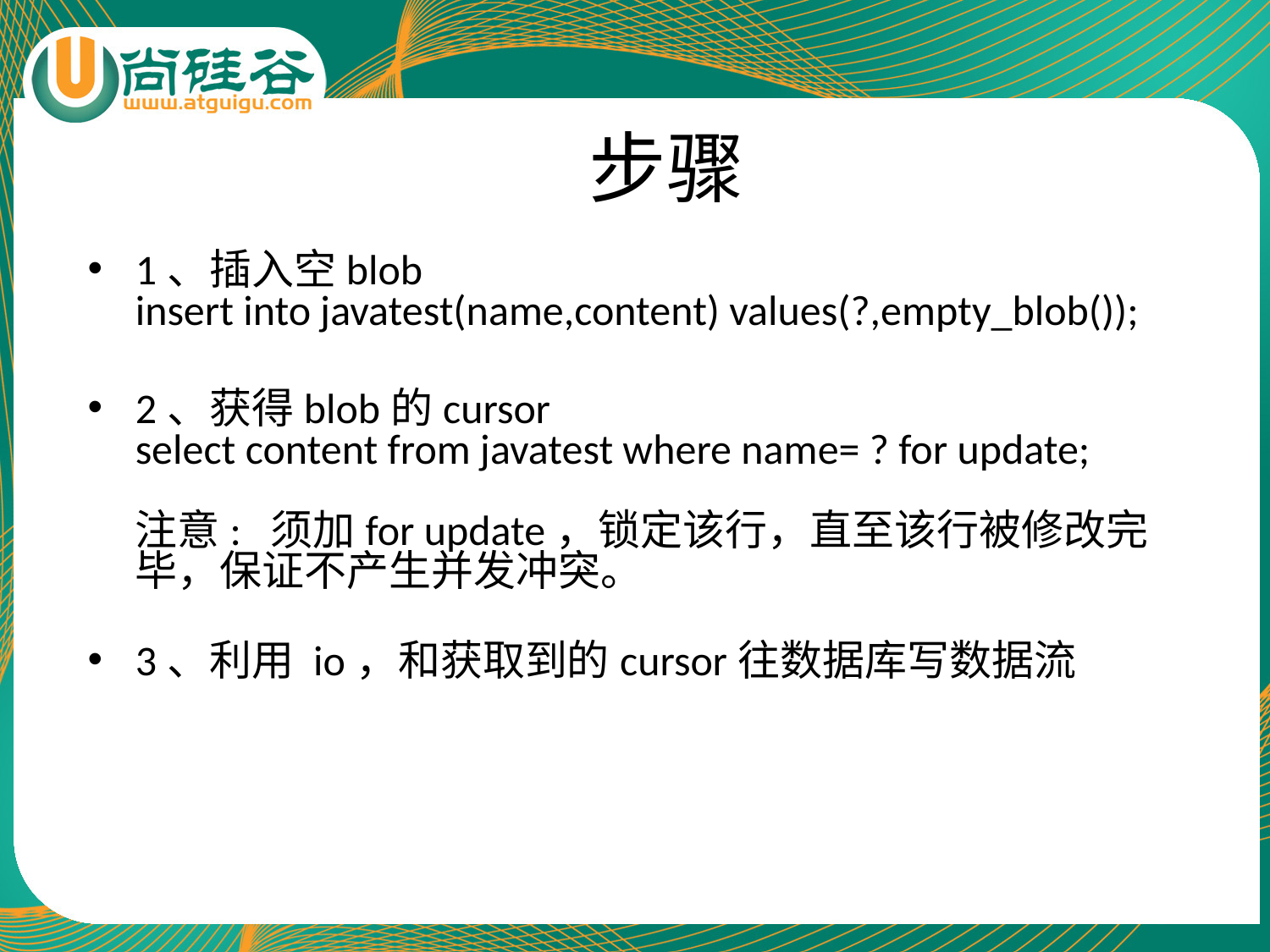

# 步骤
1、插入空blob
insert into javatest(name,content) values(?,empty_blob());

2、获得blob的cursor
select content from javatest where name= ? for update;
注意:  须加for update，锁定该行，直至该行被修改完毕，保证不产生并发冲突。
3、利用 io，和获取到的cursor往数据库写数据流